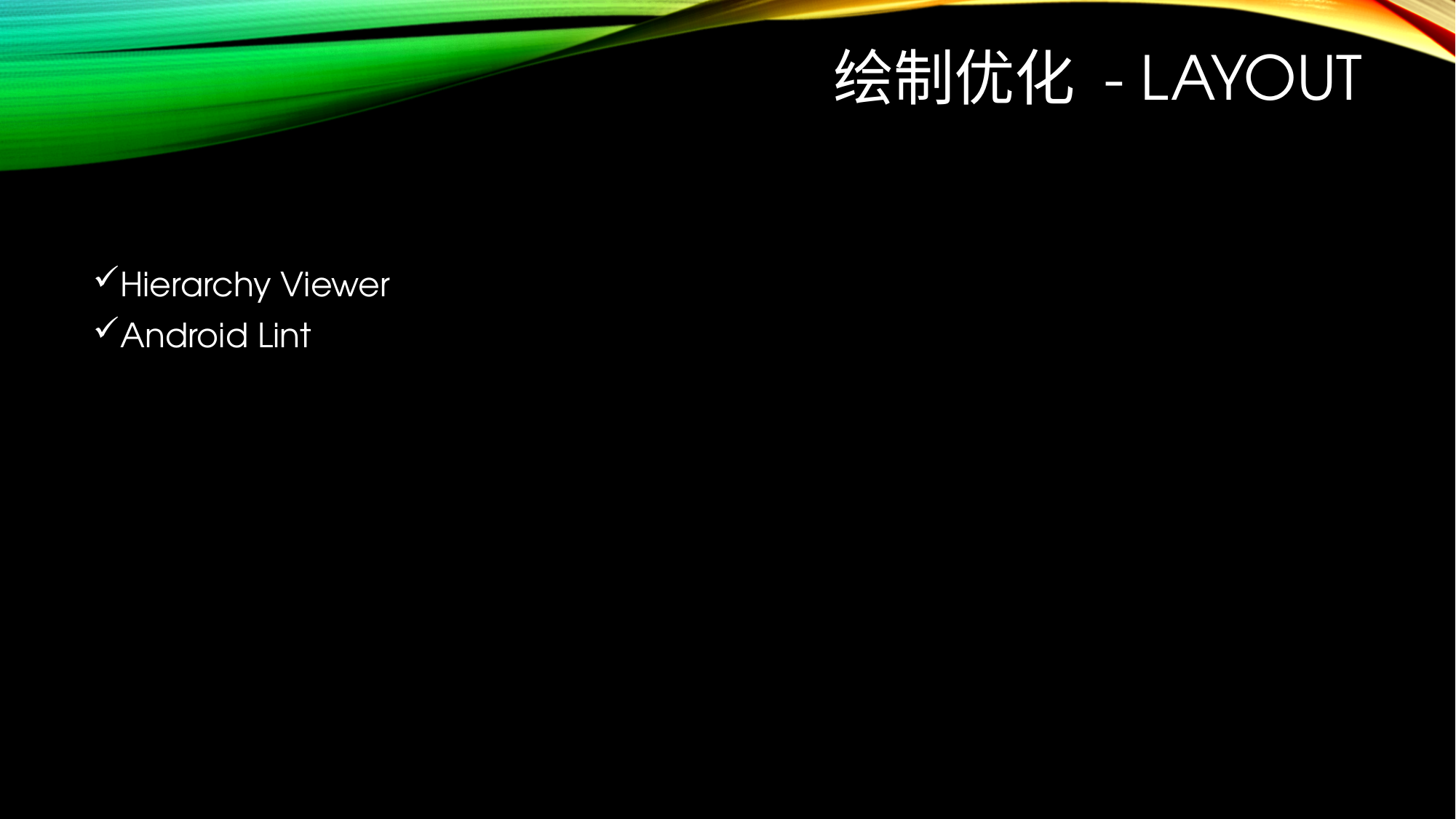

# 绘制优化 - Layout
Hierarchy Viewer
Android Lint